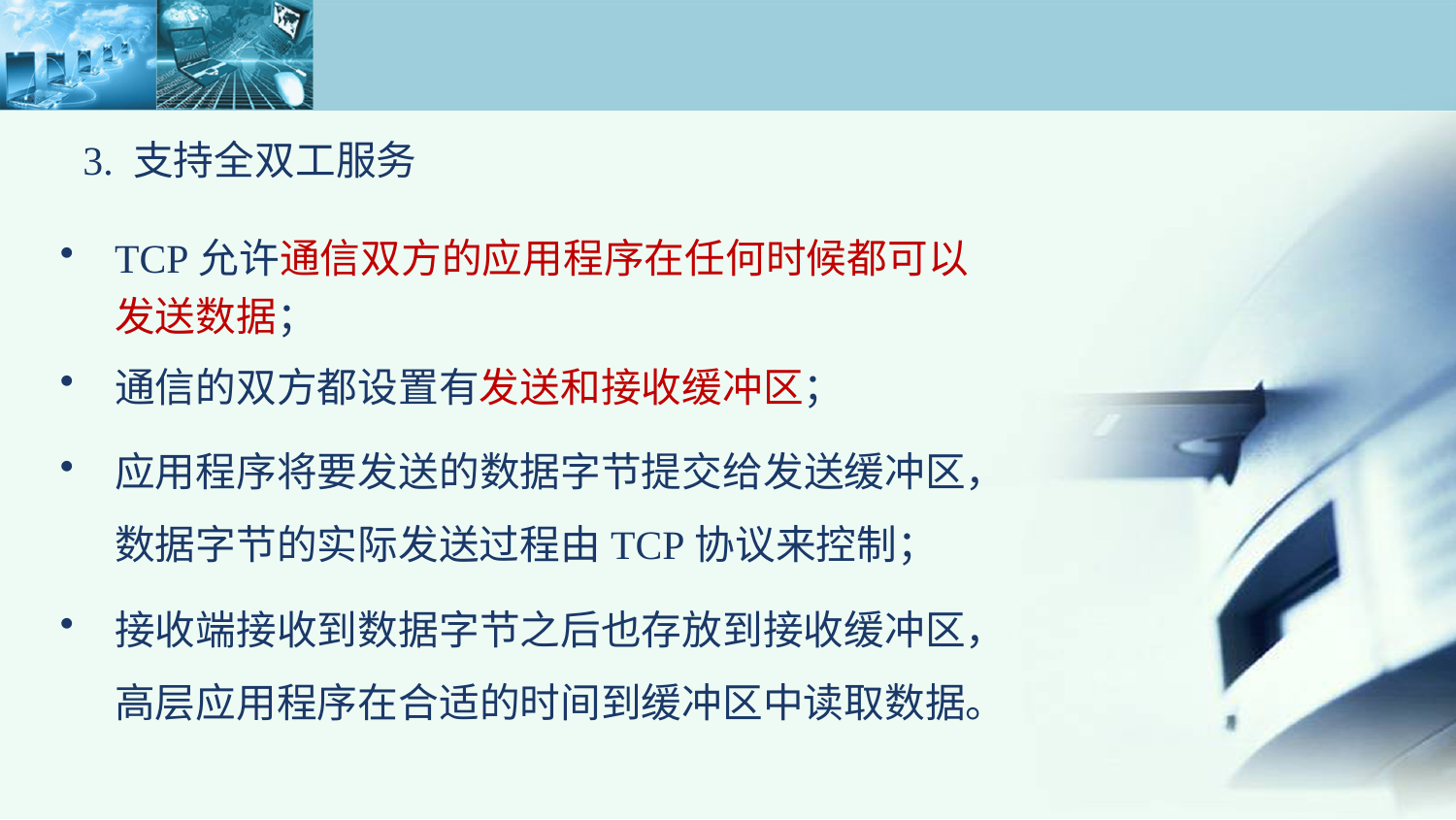

3. 支持全双工服务
TCP允许通信双方的应用程序在任何时候都可以发送数据；
通信的双方都设置有发送和接收缓冲区；
应用程序将要发送的数据字节提交给发送缓冲区，数据字节的实际发送过程由TCP协议来控制；
接收端接收到数据字节之后也存放到接收缓冲区，高层应用程序在合适的时间到缓冲区中读取数据。